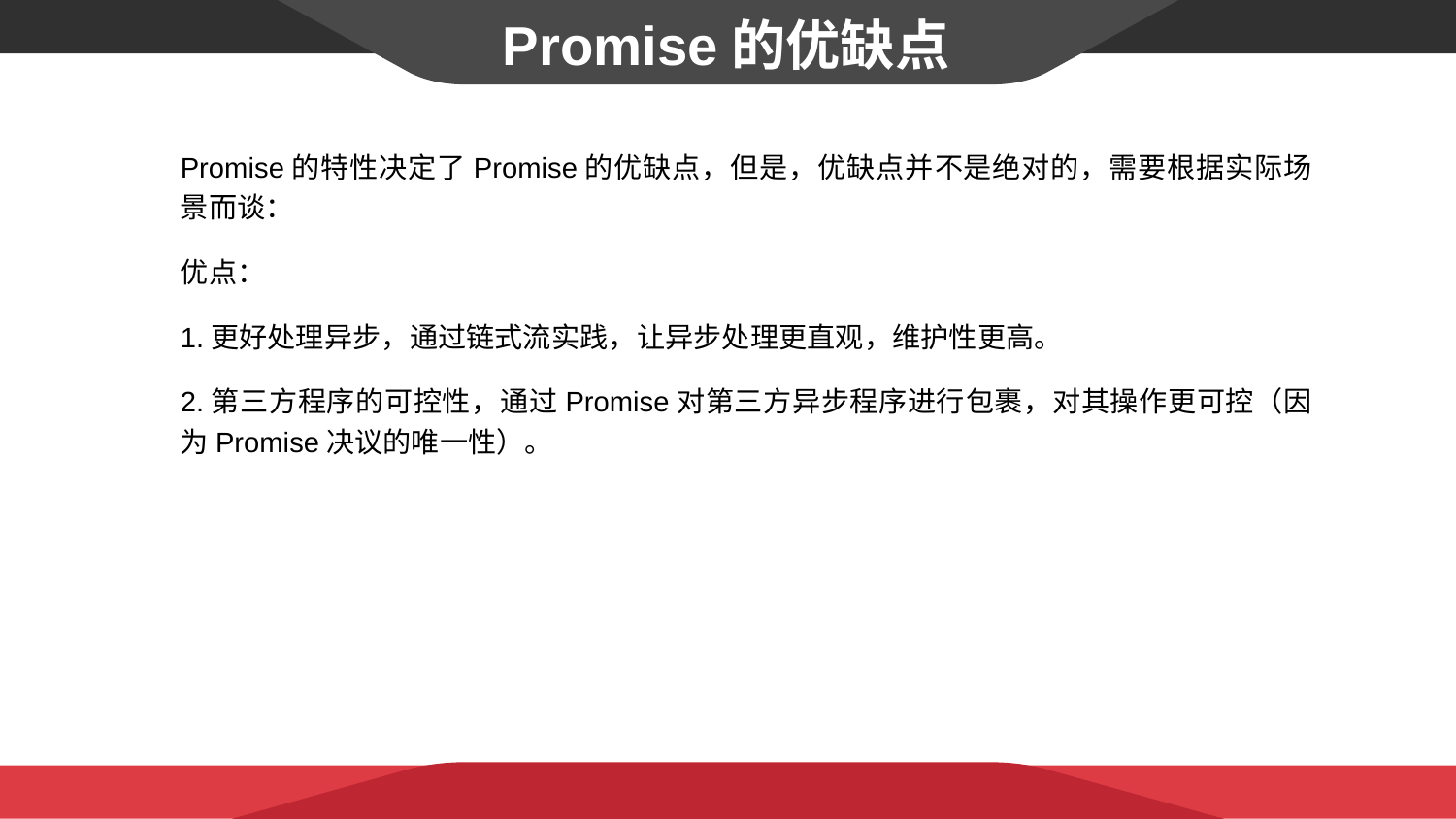

Promise的优缺点
Promise的特性决定了Promise的优缺点，但是，优缺点并不是绝对的，需要根据实际场景而谈：
优点：
1.更好处理异步，通过链式流实践，让异步处理更直观，维护性更高。
2.第三方程序的可控性，通过Promise对第三方异步程序进行包裹，对其操作更可控（因为Promise决议的唯一性）。